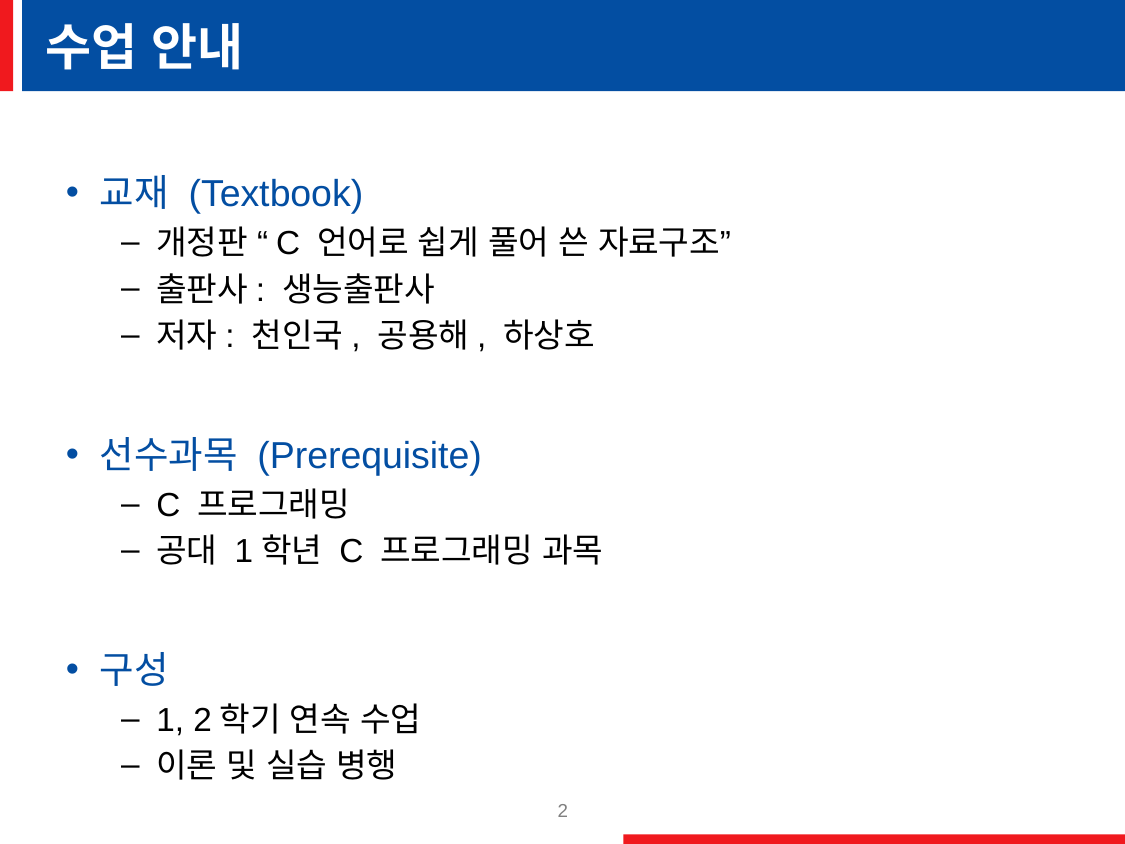

# 수업 안내
교재 (Textbook)
개정판 “C 언어로 쉽게 풀어 쓴 자료구조”
출판사: 생능출판사
저자: 천인국, 공용해, 하상호

선수과목 (Prerequisite)
C 프로그래밍
공대 1학년 C 프로그래밍 과목

구성
1, 2학기 연속 수업
이론 및 실습 병행